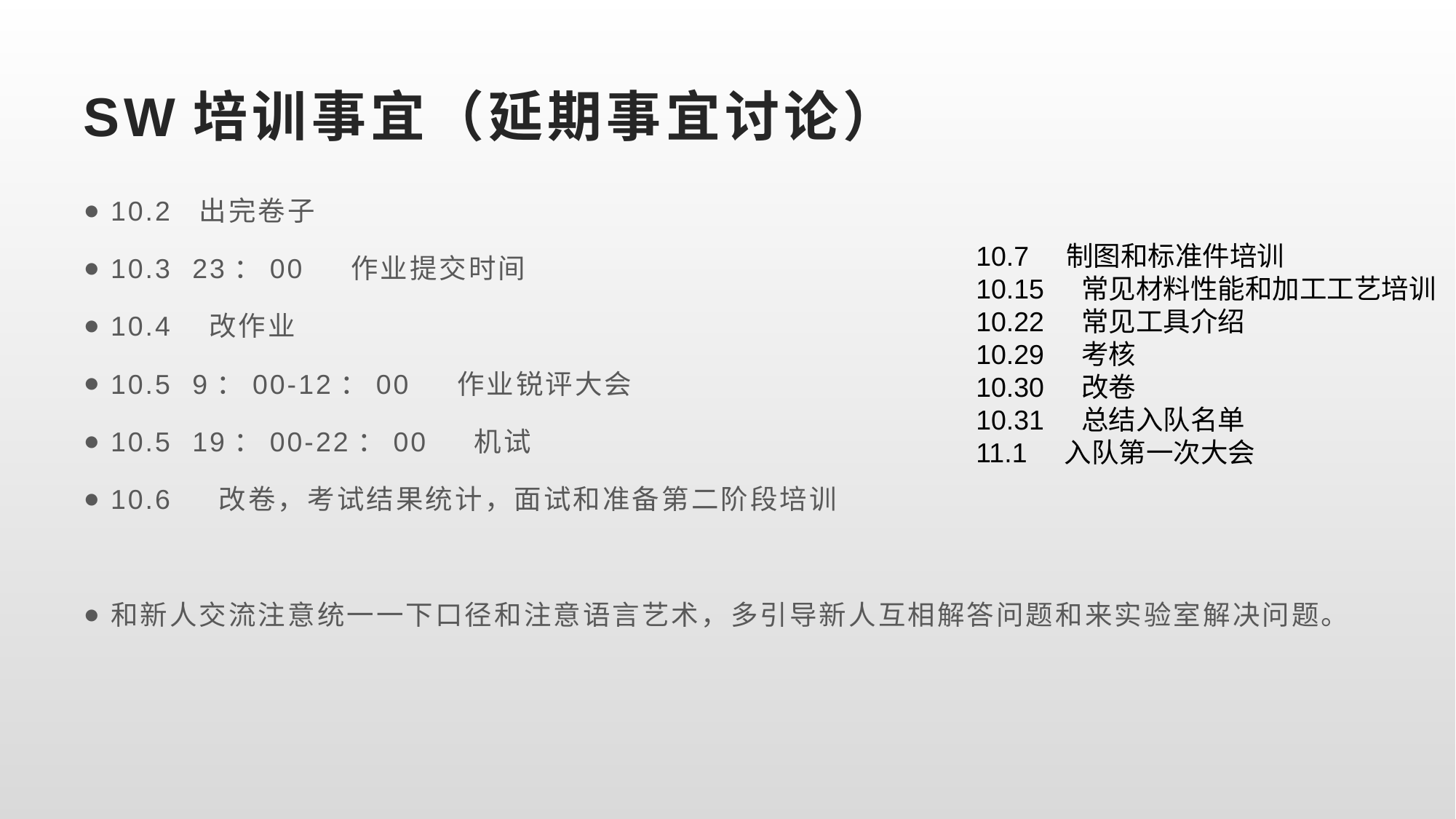

# SW培训事宜（延期事宜讨论）
10.2  出完卷子
10.3  23：00    作业提交时间
10.4   改作业
10.5  9：00-12：00    作业锐评大会
10.5  19：00-22：00    机试
10.6    改卷，考试结果统计，面试和准备第二阶段培训

和新人交流注意统一一下口径和注意语言艺术，多引导新人互相解答问题和来实验室解决问题。
10.7    制图和标准件培训
10.15    常见材料性能和加工工艺培训
10.22    常见工具介绍
10.29    考核
10.30    改卷
10.31    总结入队名单
11.1    入队第一次大会